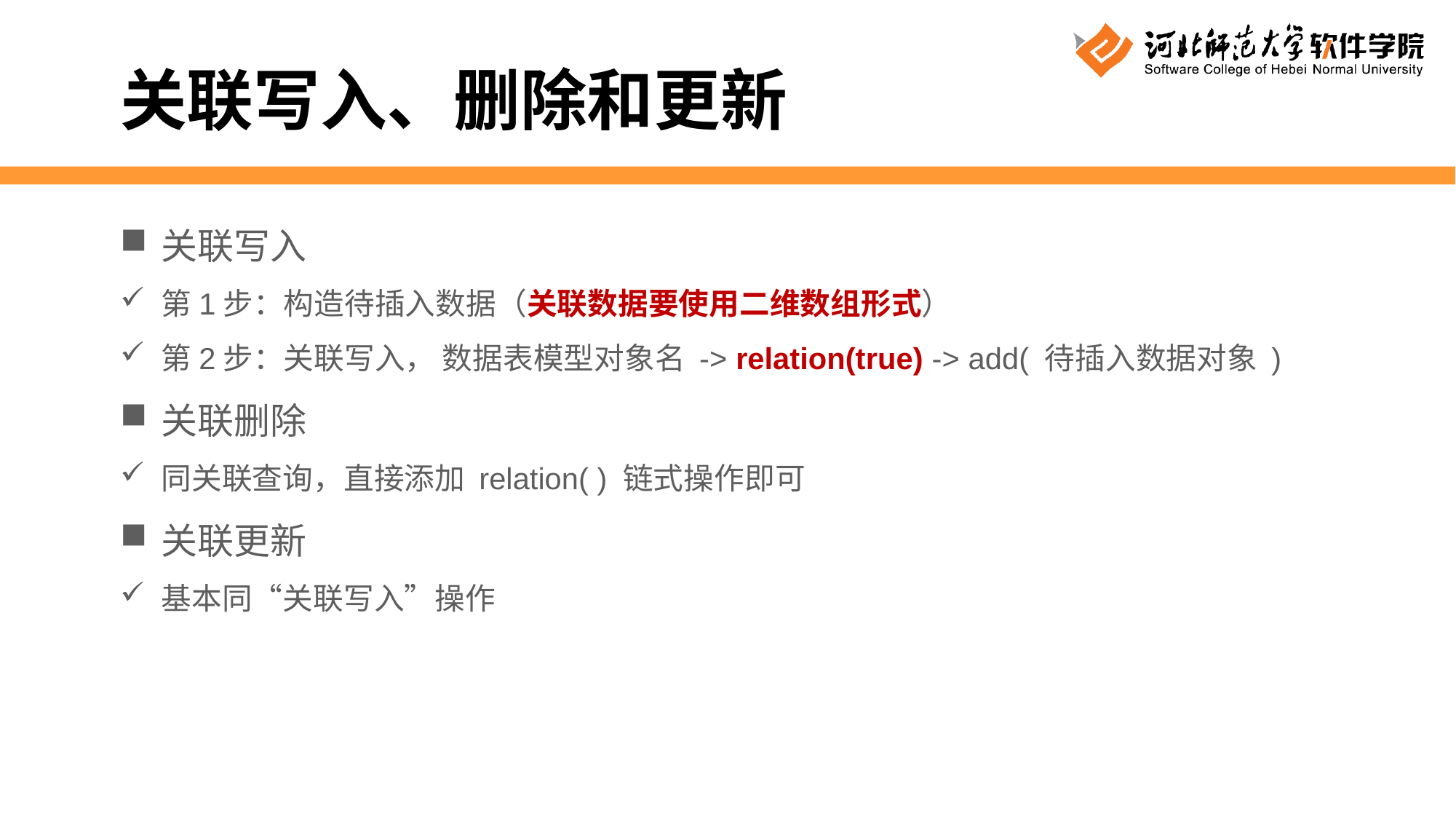

关联写入、删除和更新
关联写入
第1步：构造待插入数据（关联数据要使用二维数组形式）
第2步：关联写入， 数据表模型对象名 -> relation(true) -> add( 待插入数据对象 )
关联删除
同关联查询，直接添加 relation( ) 链式操作即可
关联更新
基本同“关联写入”操作